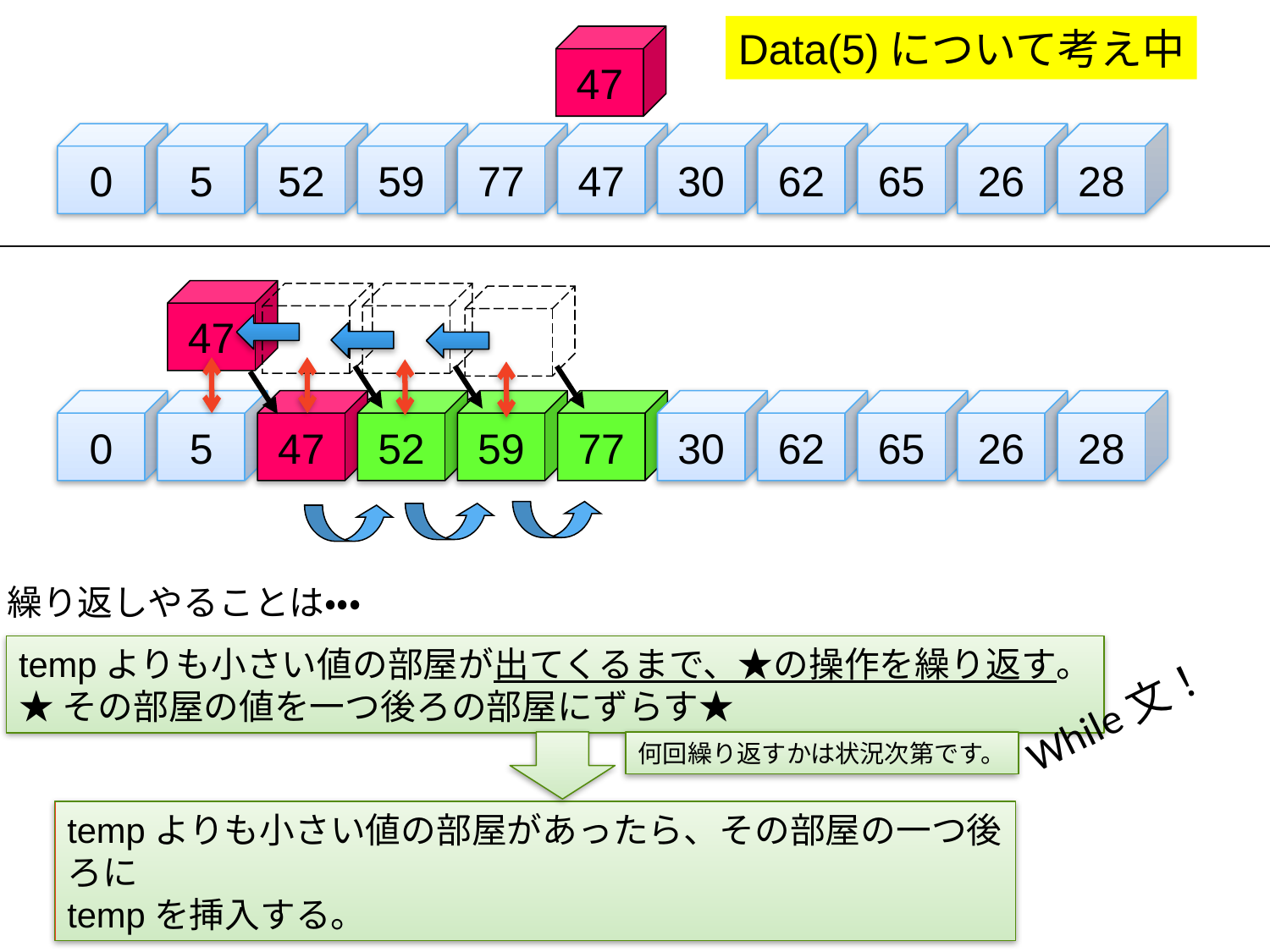

Data(5)について考え中
47
0
5
52
59
77
47
30
62
65
26
28

47

0
5
47
52
59
77
30
62
65
26
28

繰り返しやることは・・・
tempよりも小さい値の部屋が出てくるまで、★の操作を繰り返す。
★その部屋の値を一つ後ろの部屋にずらす★
While文！

何回繰り返すかは状況次第です。
tempよりも小さい値の部屋があったら、その部屋の一つ後ろに
tempを挿入する。